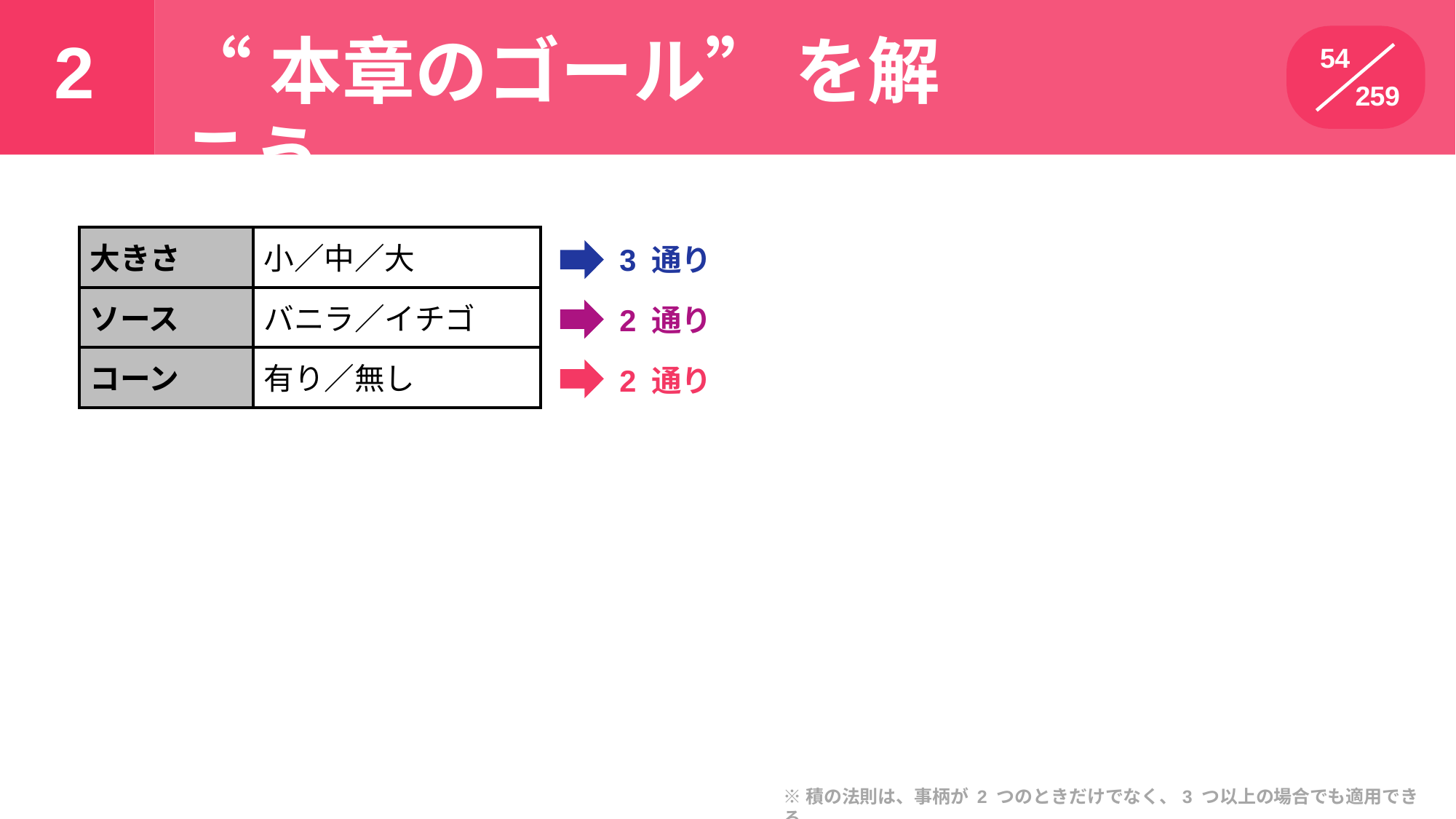

“本章のゴール” を解こう
# 2
54
259
| 大きさ | 小／中／大 |
| --- | --- |
| ソース | バニラ／イチゴ |
| コーン | 有り／無し |
| 3 通り |
| --- |
| 2 通り |
| 2 通り |

※積の法則は、事柄が 2 つのときだけでなく、3 つ以上の場合でも適用できる。